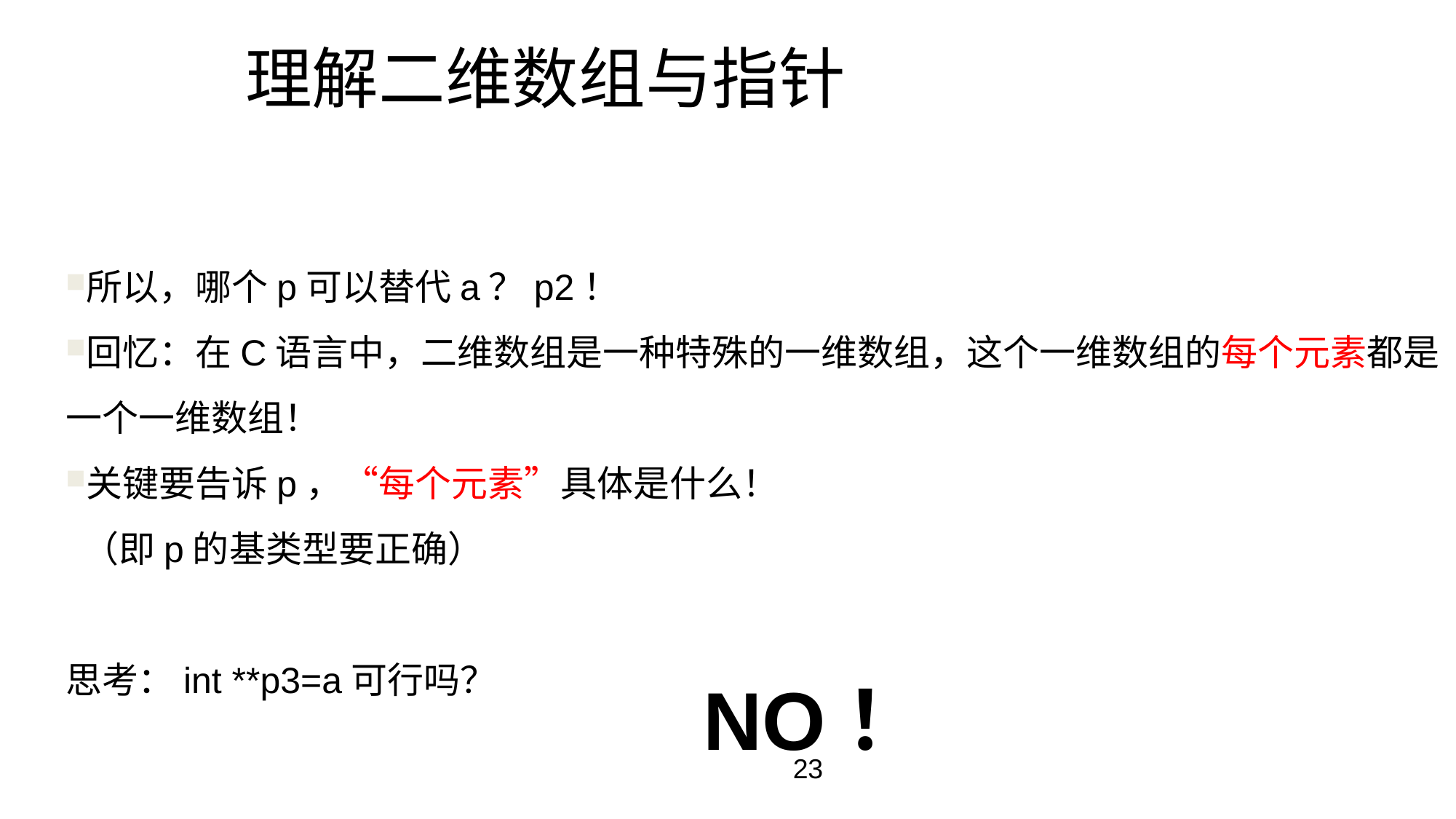

# 理解二维数组与指针
所以，哪个p可以替代a？p2！
回忆：在C语言中，二维数组是一种特殊的一维数组，这个一维数组的每个元素都是一个一维数组！
关键要告诉p，“每个元素”具体是什么！
 （即p的基类型要正确）

思考：int **p3=a可行吗？
NO！
23